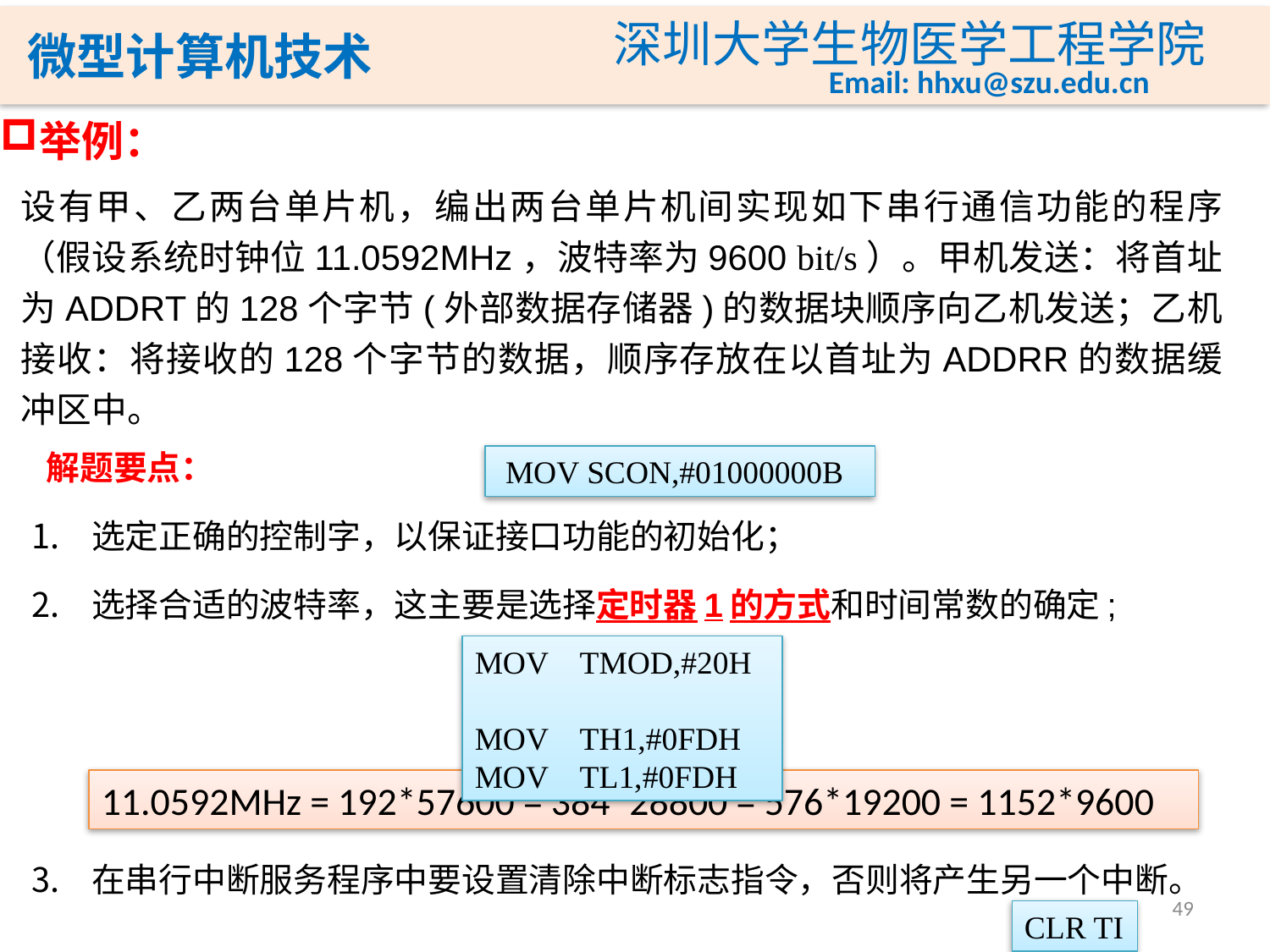

举例：
设有甲、乙两台单片机，编出两台单片机间实现如下串行通信功能的程序（假设系统时钟位11.0592MHz，波特率为9600 bit/s）。甲机发送：将首址为ADDRT的128个字节(外部数据存储器)的数据块顺序向乙机发送；乙机接收：将接收的128个字节的数据，顺序存放在以首址为ADDRR的数据缓冲区中。
 解题要点：
选定正确的控制字，以保证接口功能的初始化；
选择合适的波特率，这主要是选择定时器1的方式和时间常数的确定;

在串行中断服务程序中要设置清除中断标志指令，否则将产生另一个中断。
 MOV SCON,#01000000B
MOV    TMOD,#20H
MOV    TH1,#0FDH
MOV    TL1,#0FDH
11.0592MHz = 192*57600 = 384*28800 = 576*19200 = 1152*9600
49
CLR TI